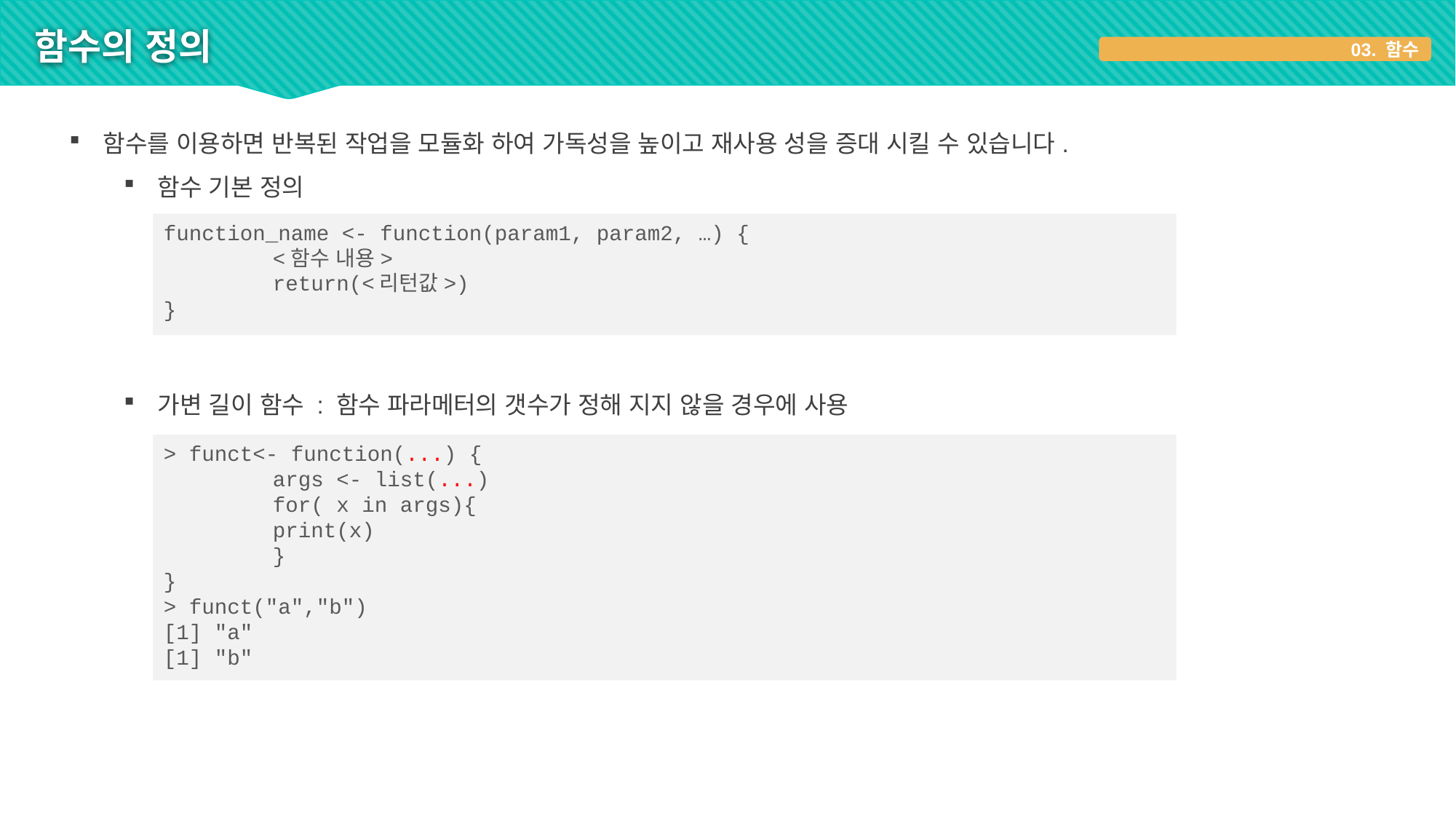

# 함수의 정의
03. 함수
함수를 이용하면 반복된 작업을 모듈화 하여 가독성을 높이고 재사용 성을 증대 시킬 수 있습니다.
함수 기본 정의

가변 길이 함수 : 함수 파라메터의 갯수가 정해 지지 않을 경우에 사용

function_name <- function(param1, param2, …) {
	<함수 내용>
	return(<리턴값>)
}

> funct<- function(...) {
	args <- list(...)
	for( x in args){
	print(x)
	}
}
> funct("a","b")
[1] "a"
[1] "b"